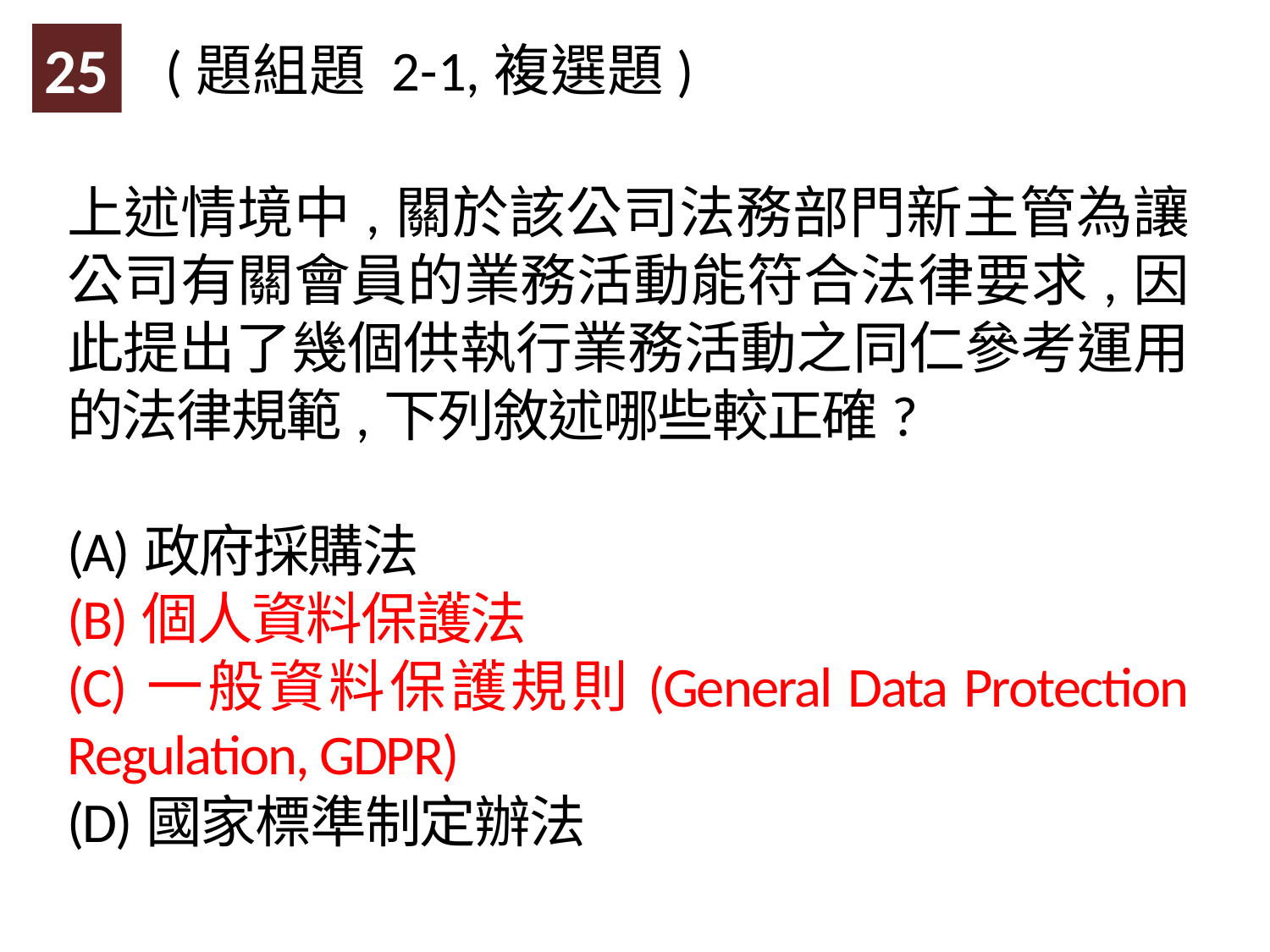

25
(題組題 2-1,複選題)
上述情境中,關於該公司法務部門新主管為讓公司有關會員的業務活動能符合法律要求,因此提出了幾個供執行業務活動之同仁參考運用的法律規範,下列敘述哪些較正確?

(A)政府採購法
(B)個人資料保護法
(C)一般資料保護規則(General Data Protection Regulation, GDPR)
(D)國家標準制定辦法